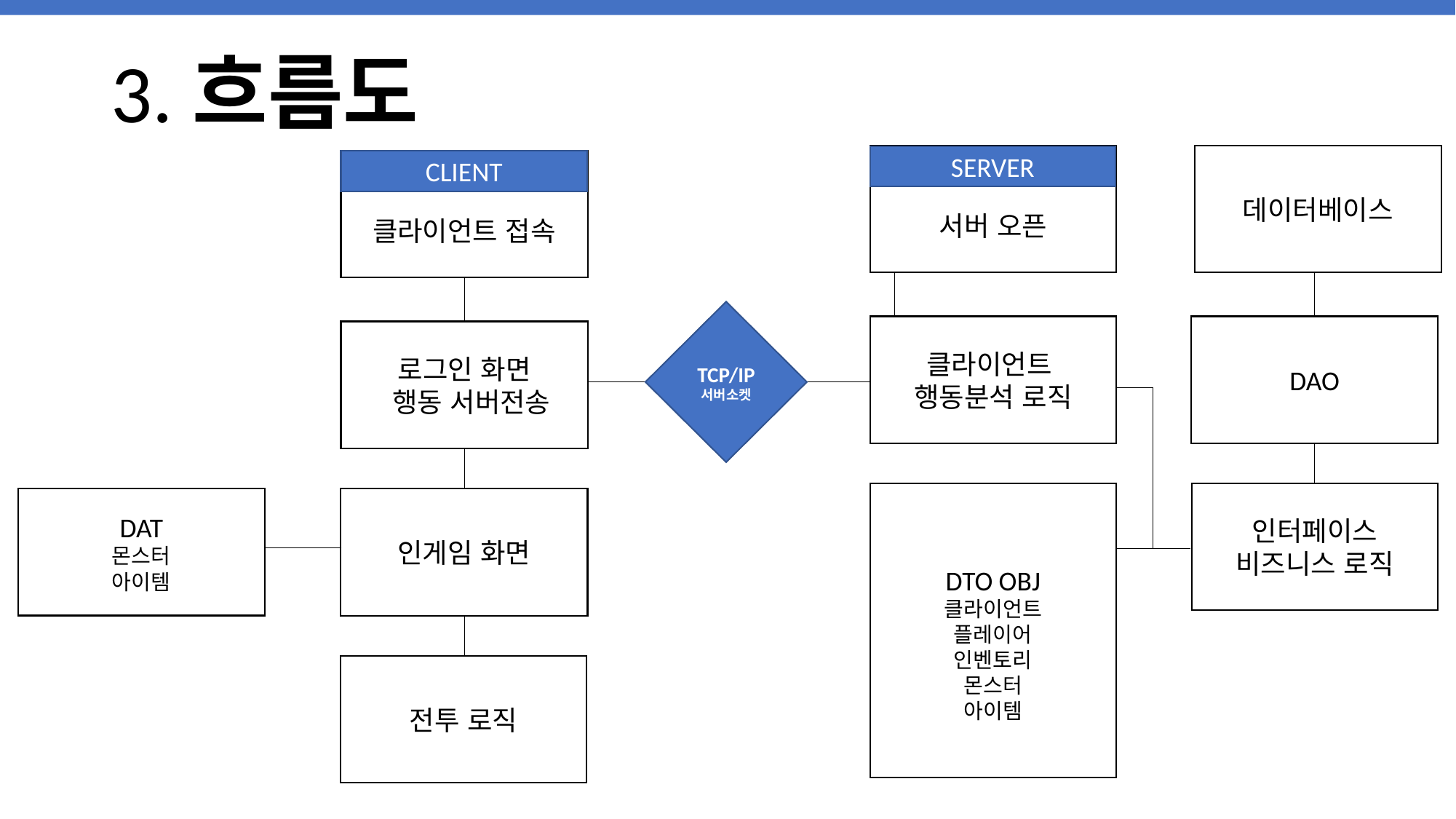

3.흐름도
데이터베이스

서버 오픈
SERVER

클라이언트 접속
CLIENT
TCP/IP
서버소켓
클라이언트
행동분석 로직
DAO
로그인 화면
 행동 서버전송

DTO OBJ
클라이언트
플레이어
인벤토리
몬스터
아이템
인터페이스
비즈니스 로직
DAT
몬스터
아이템
인게임 화면
전투 로직